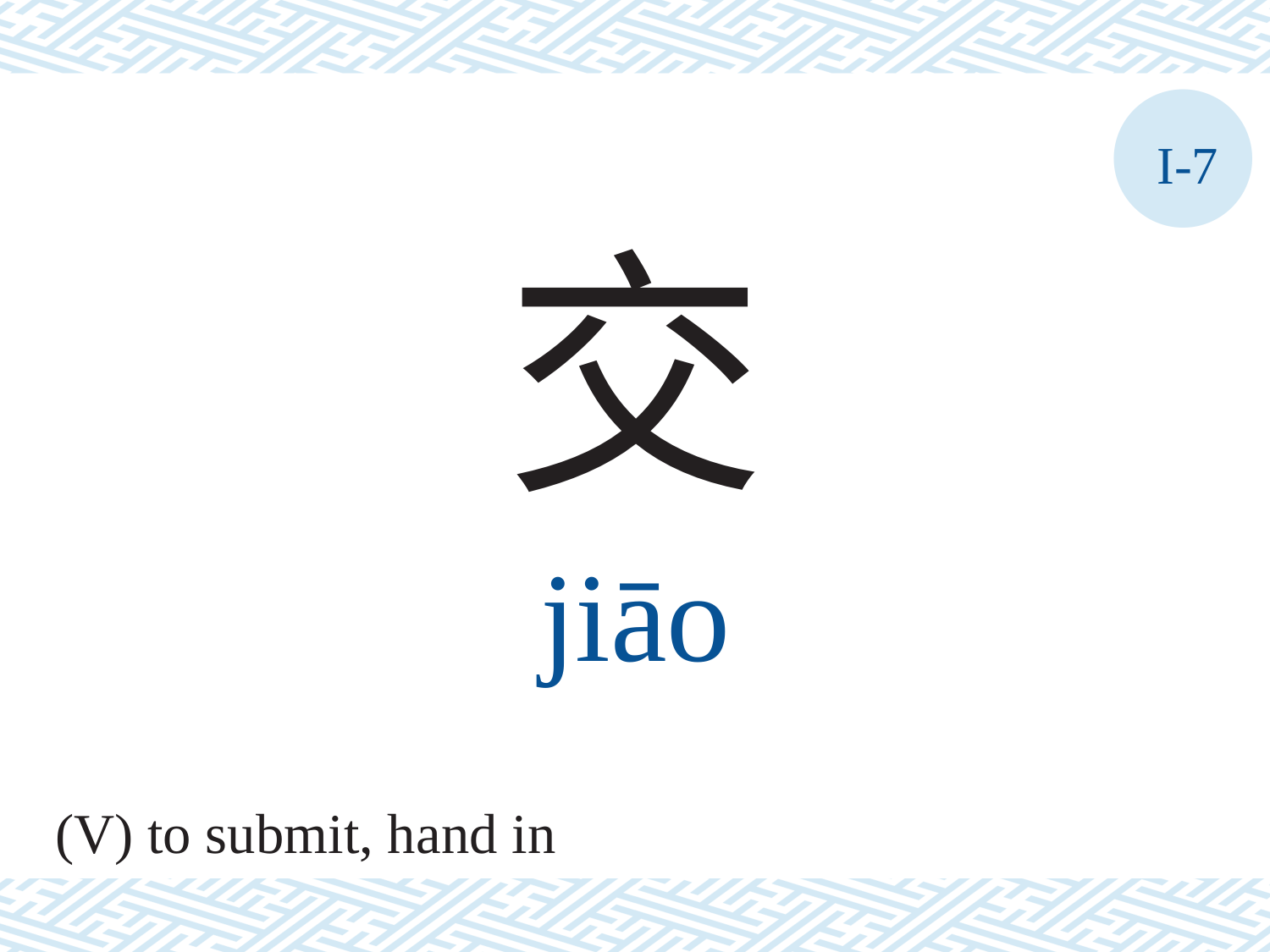

I-7
交
jiāo
(V) to submit, hand in